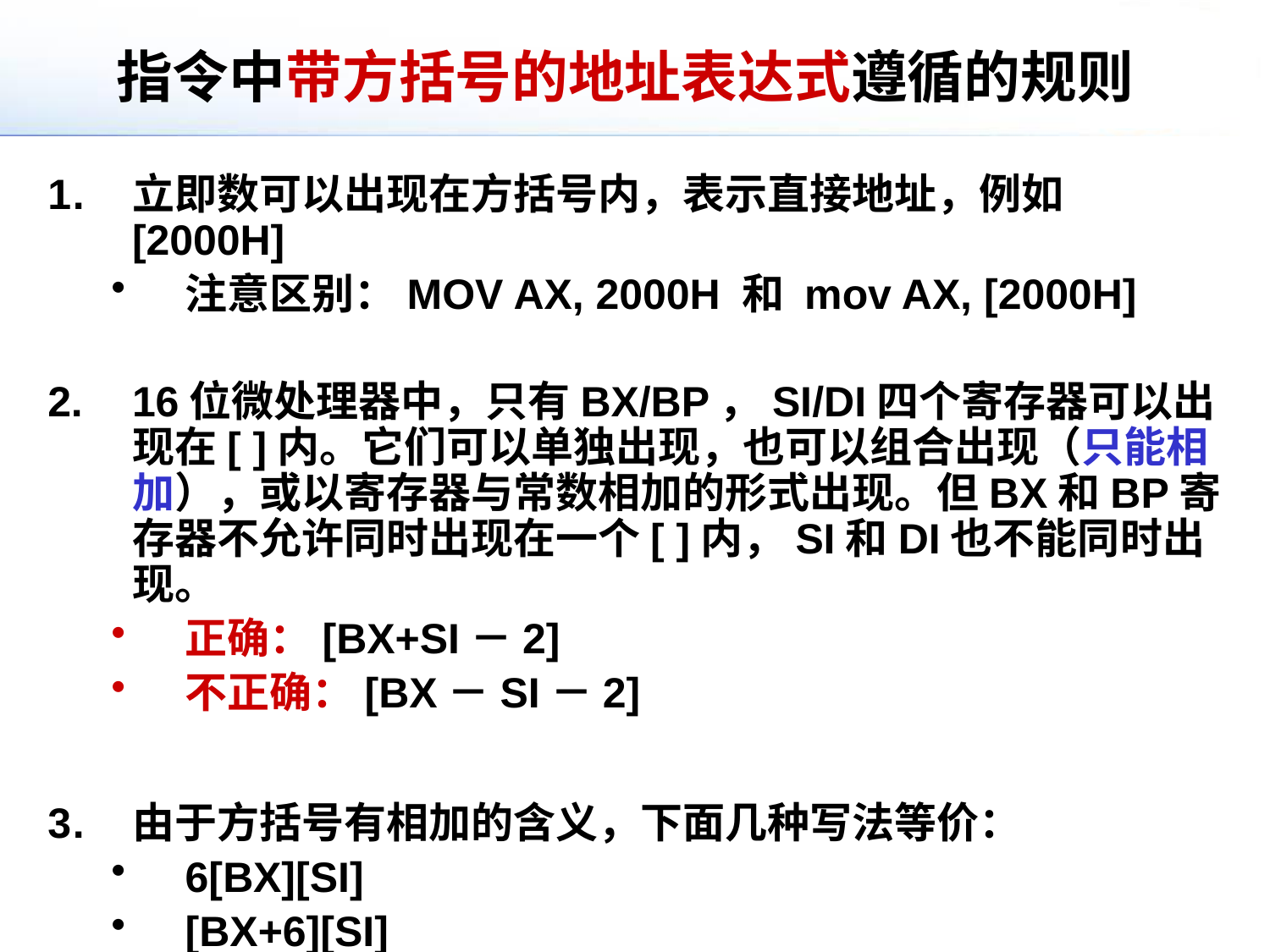

# 指令中带方括号的地址表达式遵循的规则
立即数可以出现在方括号内，表示直接地址，例如[2000H]
注意区别：MOV AX, 2000H 和 mov AX, [2000H]

16位微处理器中，只有BX/BP，SI/DI四个寄存器可以出现在[ ]内。它们可以单独出现，也可以组合出现（只能相加），或以寄存器与常数相加的形式出现。但BX和BP寄存器不允许同时出现在一个[ ]内，SI和DI也不能同时出现。
正确：[BX+SI－2]
不正确：[BX－SI－2]

由于方括号有相加的含义，下面几种写法等价：
6[BX][SI]
[BX+6][SI]
[BX+SI+6]